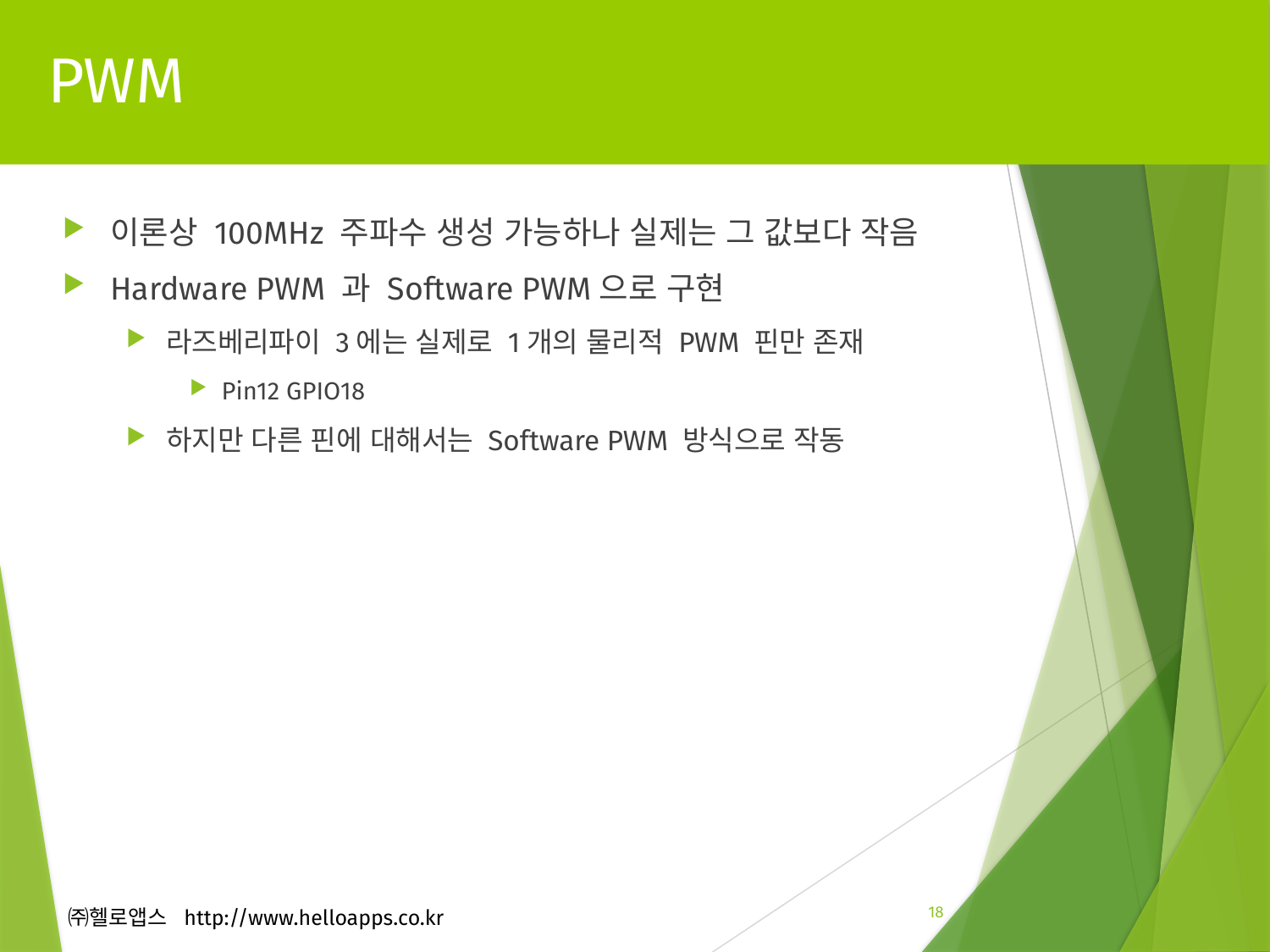

# PWM
이론상 100MHz 주파수 생성 가능하나 실제는 그 값보다 작음
Hardware PWM 과 Software PWM으로 구현
라즈베리파이 3에는 실제로 1개의 물리적 PWM 핀만 존재
Pin12 GPIO18
하지만 다른 핀에 대해서는 Software PWM 방식으로 작동
18